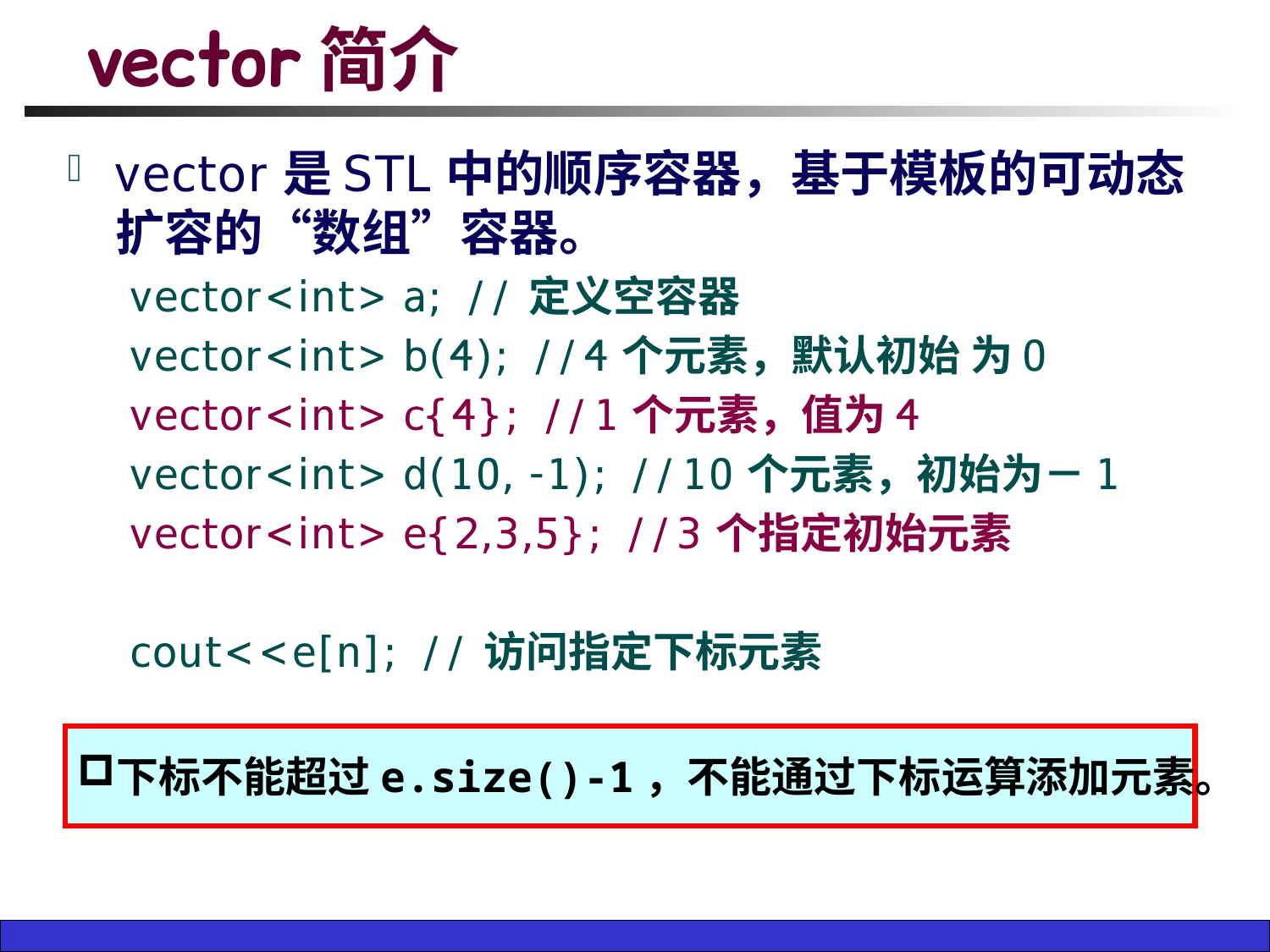

# vector简介
vector是STL中的顺序容器，基于模板的可动态扩容的“数组”容器。
vector<int> a;  //定义空容器
vector<int> b(4);  //4个元素，默认初始 为0
vector<int> c{4};  //1个元素，值为4
vector<int> d(10, -1);  //10个元素，初始为－1
vector<int> e{2,3,5};  //3个指定初始元素

cout<<e[n];  //访问指定下标元素
下标不能超过e.size()-1，不能通过下标运算添加元素。